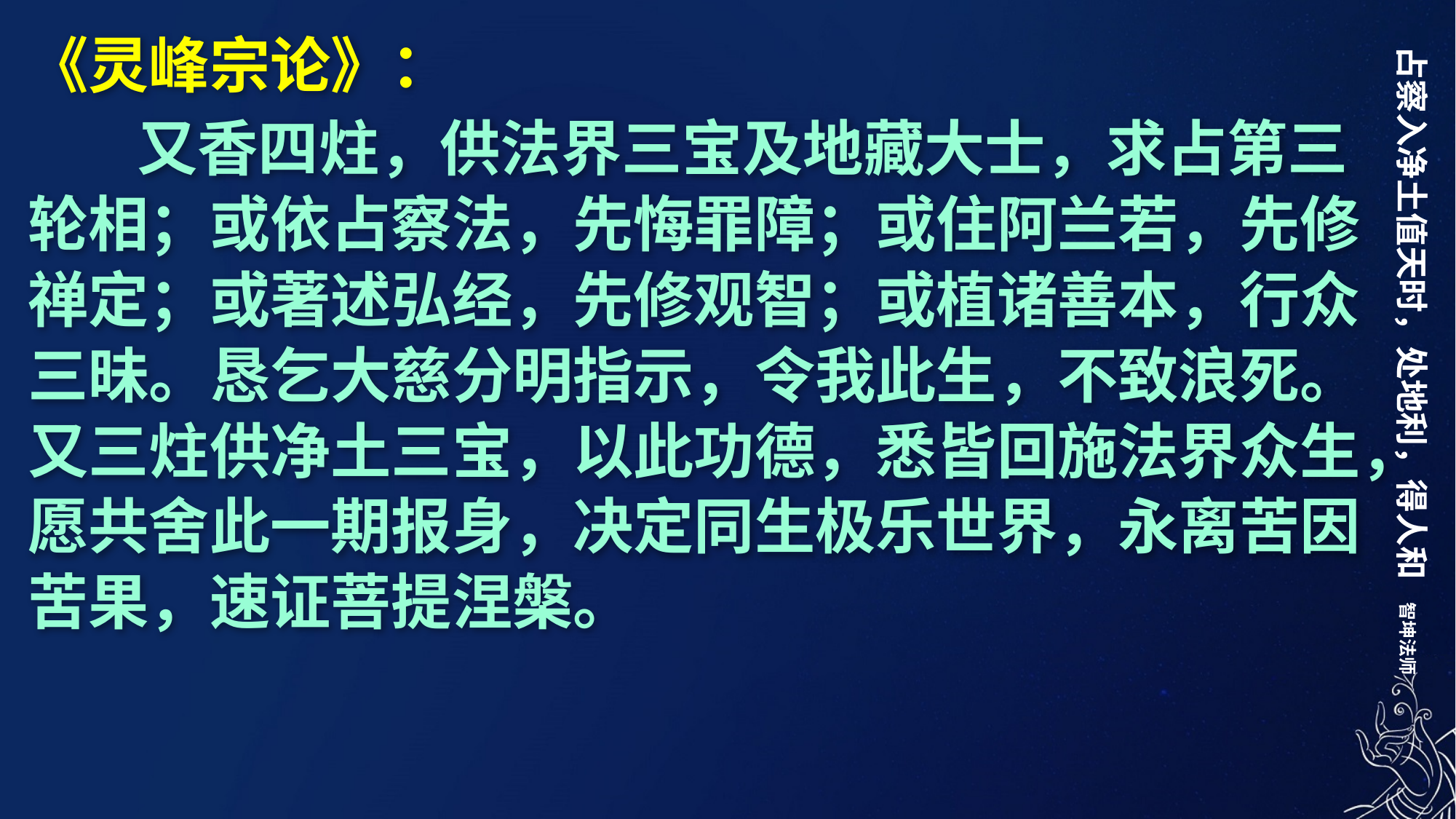

《灵峰宗论》：
	又香四炷，供法界三宝及地藏大士，求占第三轮相；或依占察法，先悔罪障；或住阿兰若，先修禅定；或著述弘经，先修观智；或植诸善本，行众三昧。恳乞大慈分明指示，令我此生，不致浪死。又三炷供净土三宝，以此功德，悉皆回施法界众生，愿共舍此一期报身，决定同生极乐世界，永离苦因苦果，速证菩提涅槃。